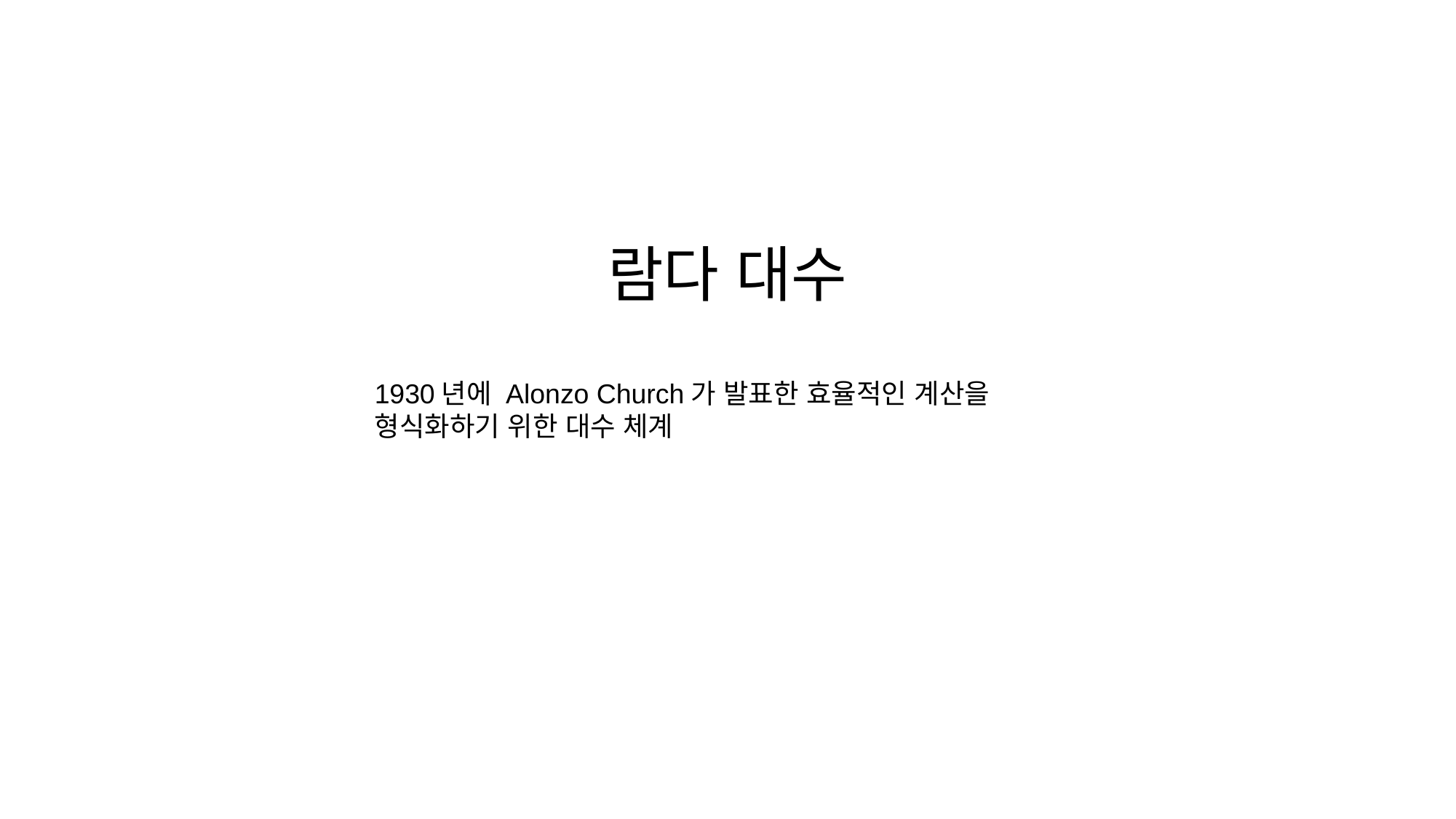

람다 대수
1930년에 Alonzo Church가 발표한 효율적인 계산을 형식화하기 위한 대수 체계